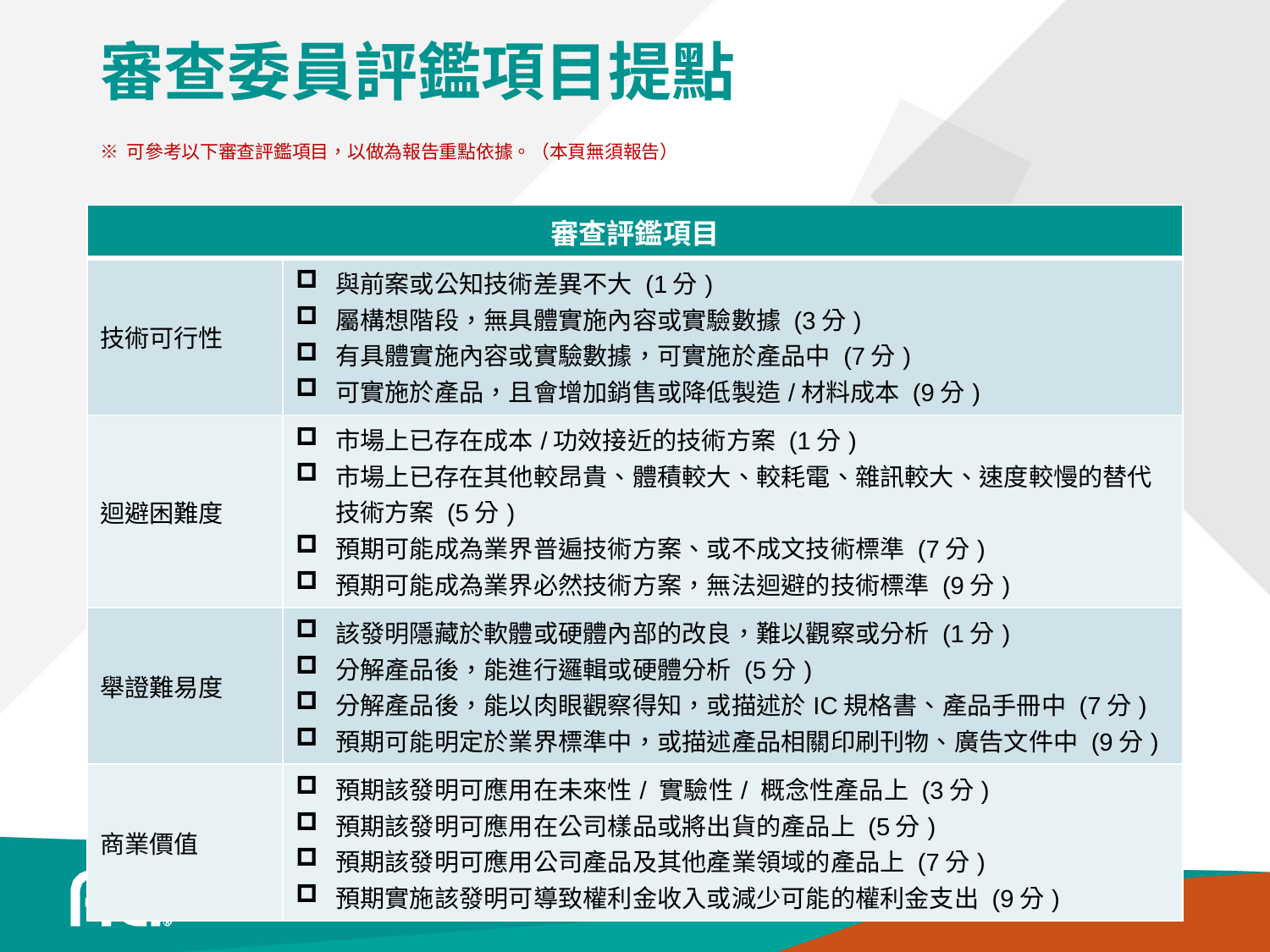

# 審查委員評鑑項目提點
※ 可參考以下審查評鑑項目，以做為報告重點依據。（本頁無須報告）
| 審查評鑑項目 |  |
| --- | --- |
| 技術可行性 | 與前案或公知技術差異不大 (1分) 屬構想階段，無具體實施內容或實驗數據 (3分) 有具體實施內容或實驗數據，可實施於產品中 (7分) 可實施於產品，且會增加銷售或降低製造/材料成本 (9分) |
| 迴避困難度 | 市場上已存在成本/功效接近的技術方案 (1分) 市場上已存在其他較昂貴、體積較大、較耗電、雜訊較大、速度較慢的替代技術方案 (5分) 預期可能成為業界普遍技術方案、或不成文技術標準 (7分) 預期可能成為業界必然技術方案，無法迴避的技術標準 (9分) |
| 舉證難易度 | 該發明隱藏於軟體或硬體內部的改良，難以觀察或分析 (1分) 分解產品後，能進行邏輯或硬體分析 (5分) 分解產品後，能以肉眼觀察得知，或描述於IC規格書、產品手冊中 (7分) 預期可能明定於業界標準中，或描述產品相關印刷刊物、廣告文件中 (9分) |
| 商業價值 | 預期該發明可應用在未來性/ 實驗性/ 概念性產品上 (3分) 預期該發明可應用在公司樣品或將出貨的產品上 (5分) 預期該發明可應用公司產品及其他產業領域的產品上 (7分) 預期實施該發明可導致權利金收入或減少可能的權利金支出 (9分) |